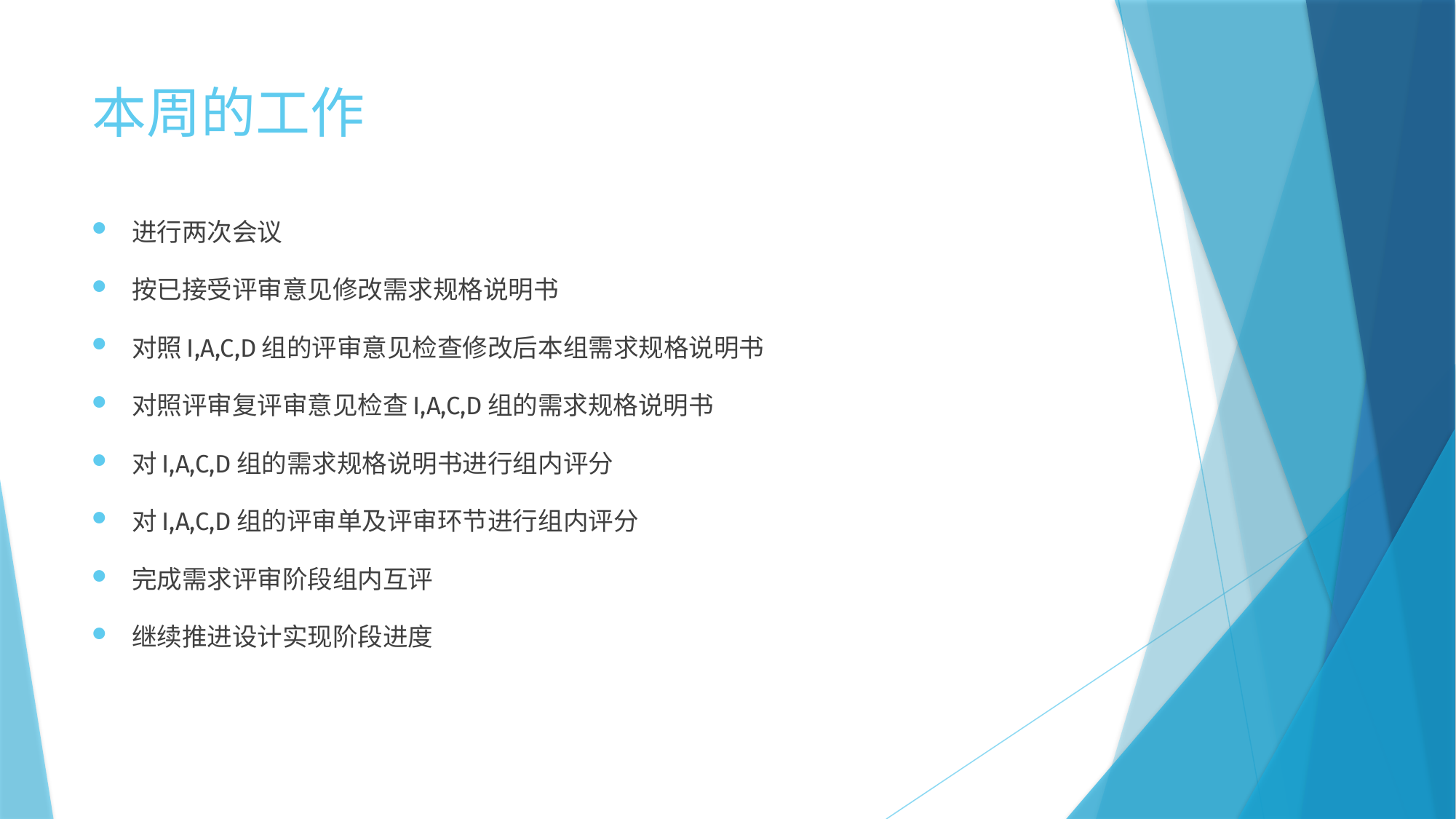

# 本周的工作
进行两次会议
按已接受评审意见修改需求规格说明书
对照I,A,C,D组的评审意见检查修改后本组需求规格说明书
对照评审复评审意见检查I,A,C,D组的需求规格说明书
对I,A,C,D组的需求规格说明书进行组内评分
对I,A,C,D组的评审单及评审环节进行组内评分
完成需求评审阶段组内互评
继续推进设计实现阶段进度